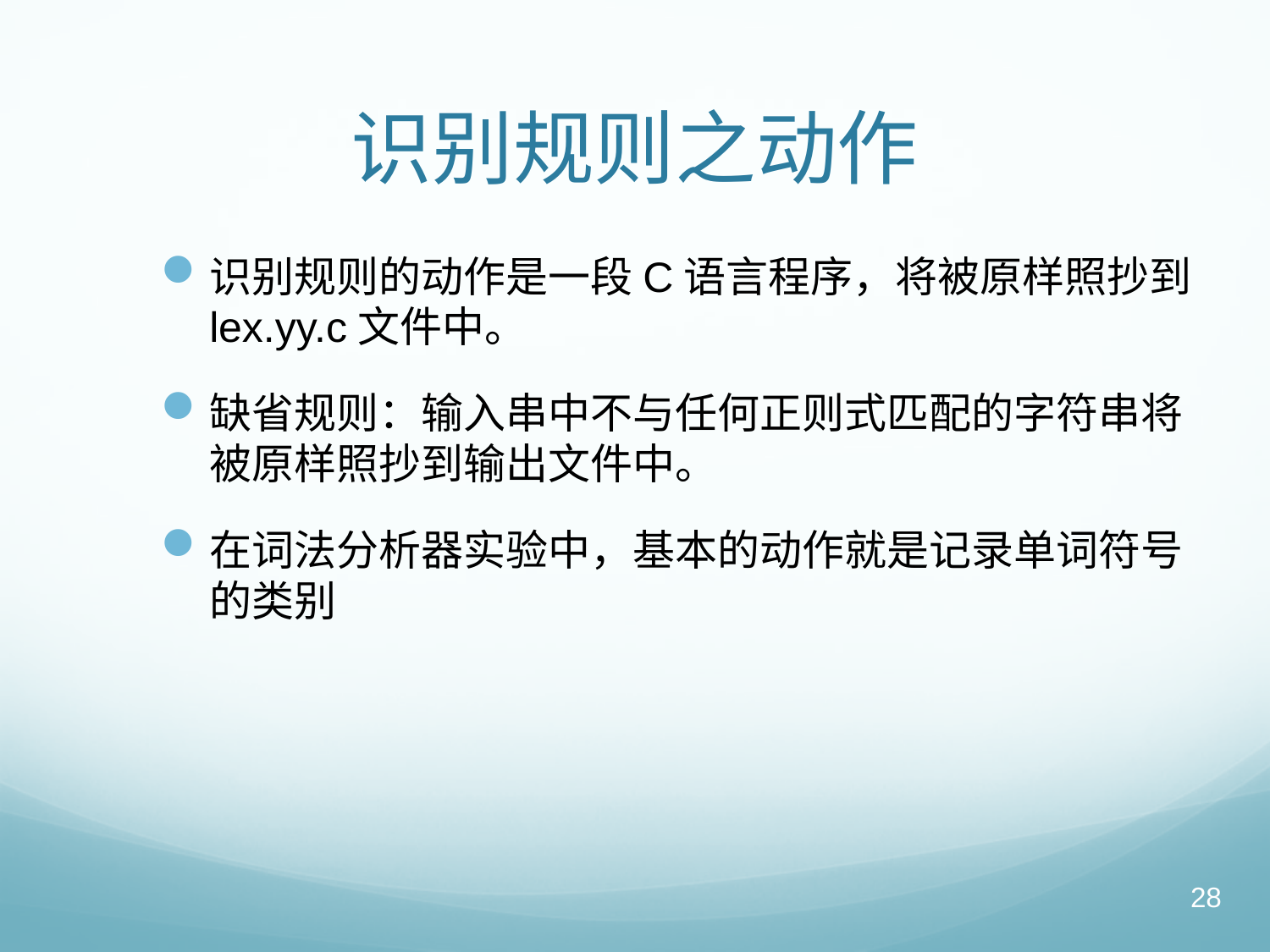

# 识别规则之动作
识别规则的动作是一段C语言程序，将被原样照抄到lex.yy.c文件中。
缺省规则：输入串中不与任何正则式匹配的字符串将被原样照抄到输出文件中。
在词法分析器实验中，基本的动作就是记录单词符号的类别
28